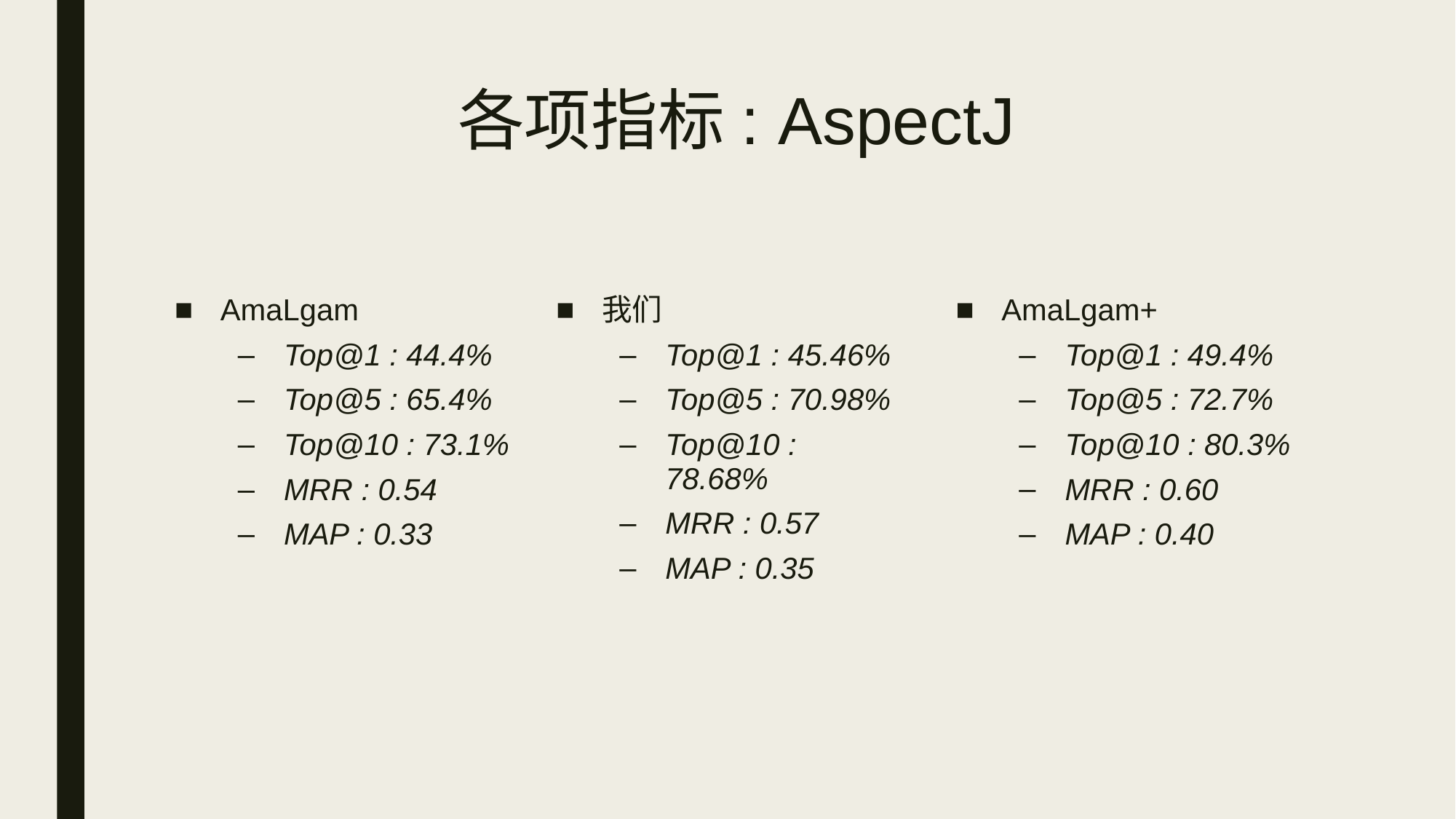

# 各项指标: AspectJ
AmaLgam+
Top@1 : 49.4%
Top@5 : 72.7%
Top@10 : 80.3%
MRR : 0.60
MAP : 0.40
AmaLgam
Top@1 : 44.4%
Top@5 : 65.4%
Top@10 : 73.1%
MRR : 0.54
MAP : 0.33
我们
Top@1 : 45.46%
Top@5 : 70.98%
Top@10 : 78.68%
MRR : 0.57
MAP : 0.35